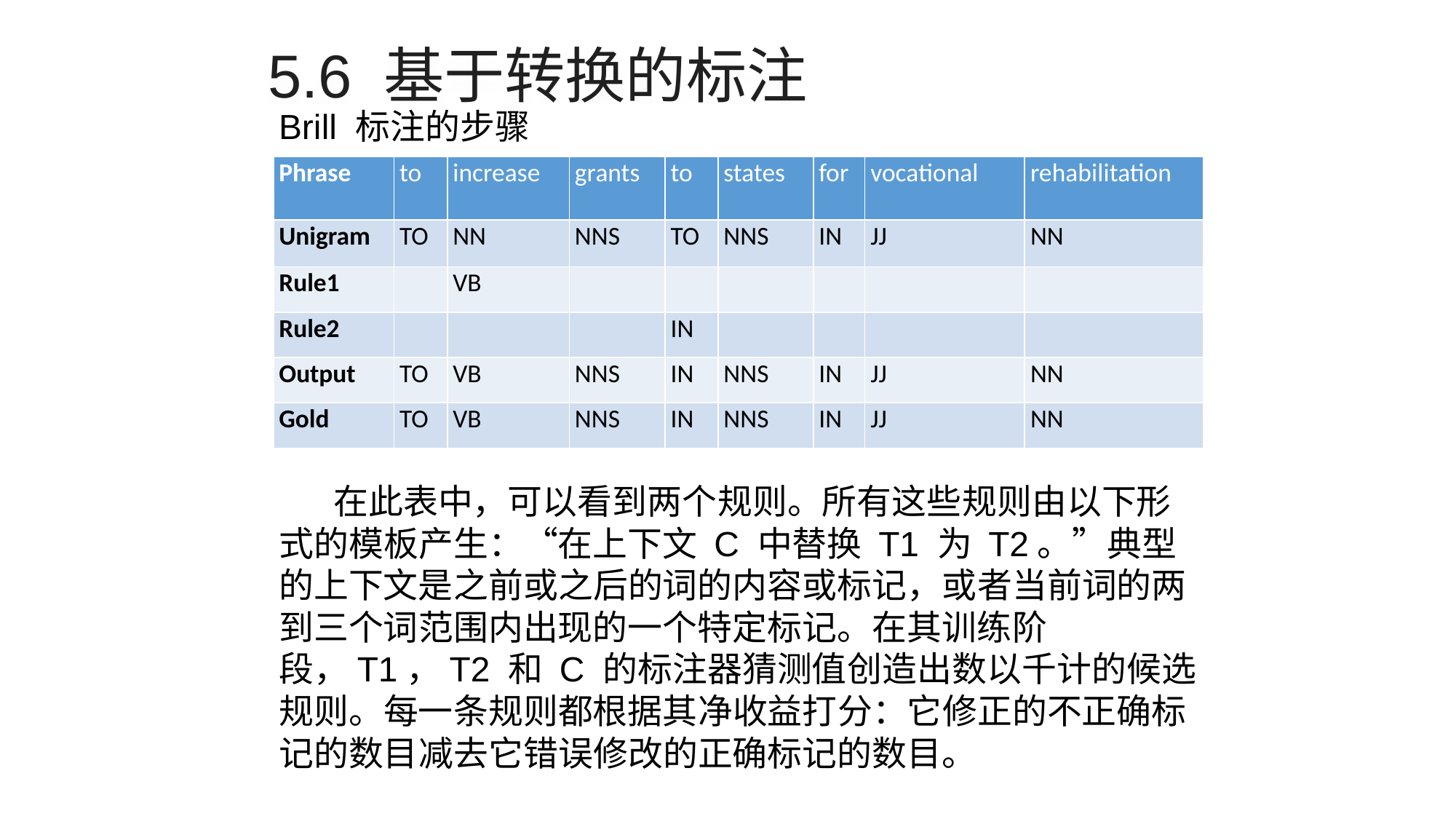

# 5.6 基于转换的标注
Brill 标注的步骤

在此表中，可以看到两个规则。所有这些规则由以下形式的模板产生：“在上下文 C 中替换 T1 为 T2。”典型的上下文是之前或之后的词的内容或标记，或者当前词的两到三个词范围内出现的一个特定标记。在其训练阶段，T1，T2 和 C 的标注器猜测值创造出数以千计的候选规则。每一条规则都根据其净收益打分：它修正的不正确标记的数目减去它错误修改的正确标记的数目。

| Phrase | to | increase | grants | to | states | for | vocational | rehabilitation |
| --- | --- | --- | --- | --- | --- | --- | --- | --- |
| Unigram | TO | NN | NNS | TO | NNS | IN | JJ | NN |
| Rule1 |  | VB |  |  |  |  |  |  |
| Rule2 |  |  |  | IN |  |  |  |  |
| Output | TO | VB | NNS | IN | NNS | IN | JJ | NN |
| Gold | TO | VB | NNS | IN | NNS | IN | JJ | NN |